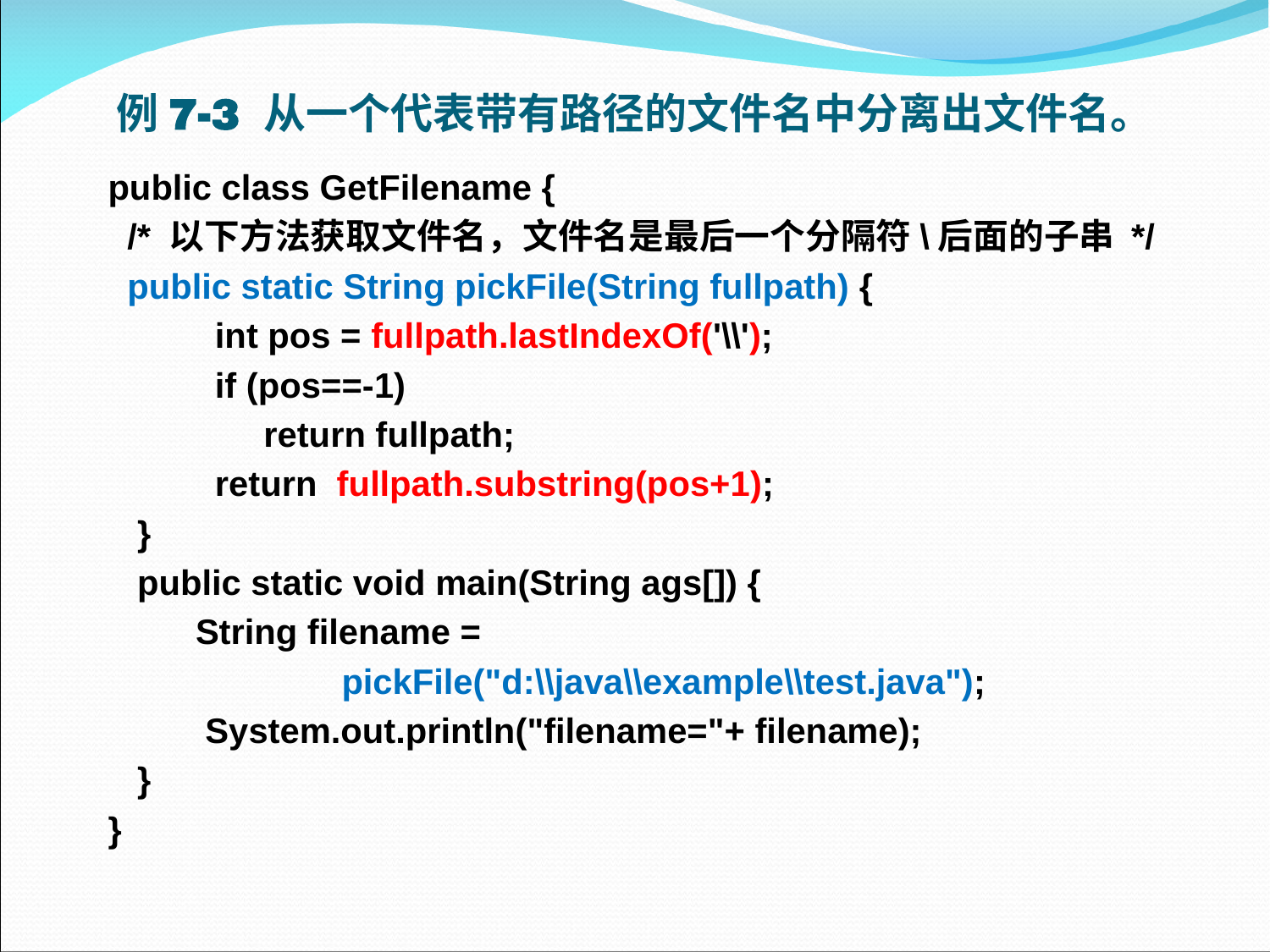

# 例7-3 从一个代表带有路径的文件名中分离出文件名。
public class GetFilename {
  /* 以下方法获取文件名，文件名是最后一个分隔符\后面的子串 */
  public static String pickFile(String fullpath) {
           int pos = fullpath.lastIndexOf('\\');
           if (pos==-1)
                return fullpath;
           return  fullpath.substring(pos+1);
   }
   public static void main(String ags[]) {
         String filename =
                        pickFile("d:\\java\\example\\test.java");
          System.out.println("filename="+ filename);
   }
}